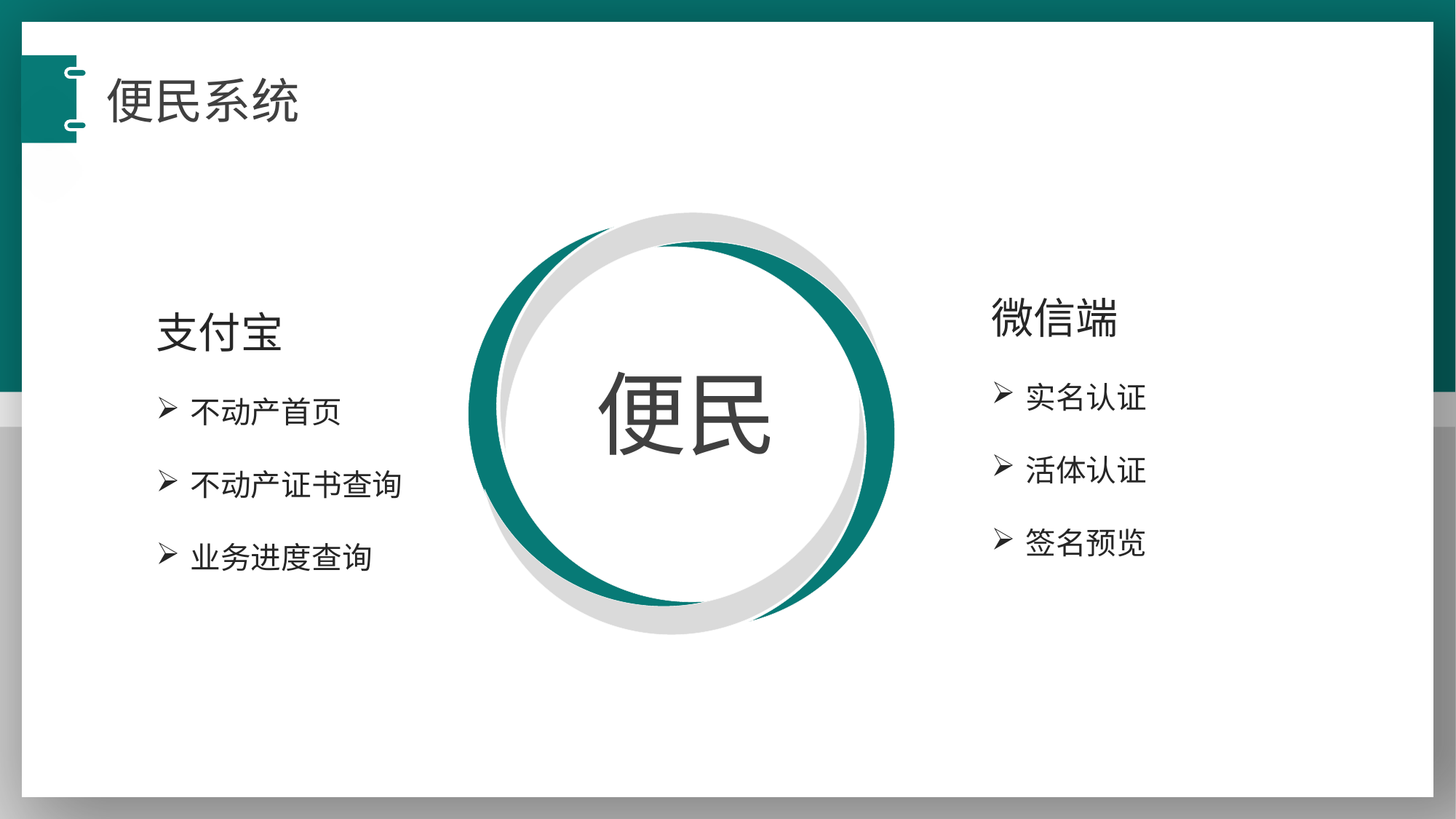

便民系统

微信端
实名认证
活体认证
签名预览

支付宝
不动产首页
不动产证书查询
业务进度查询

便民